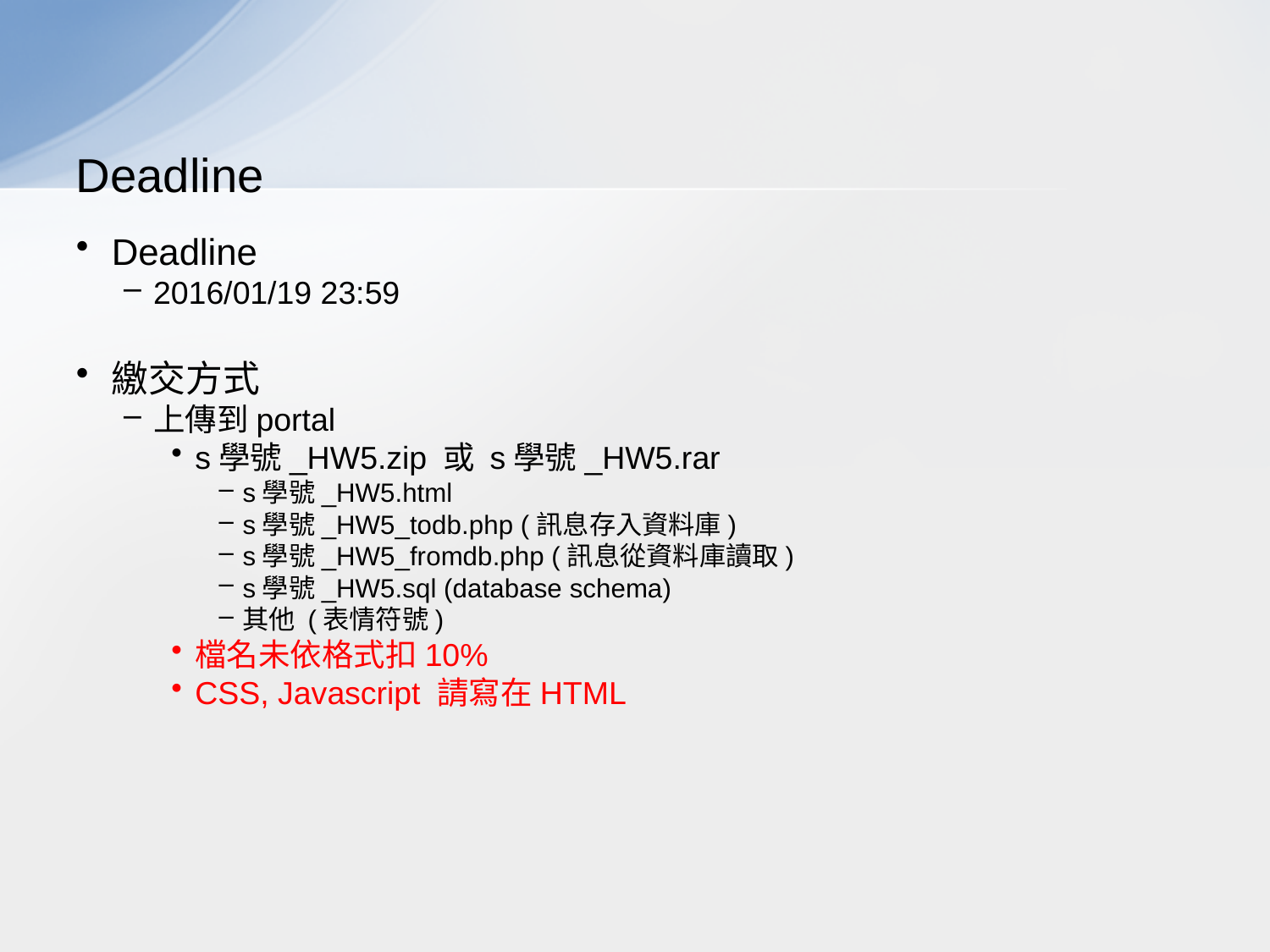

# Deadline
Deadline
2016/01/19 23:59

繳交方式
上傳到portal
s學號_HW5.zip 或 s學號_HW5.rar
s學號_HW5.html
s學號_HW5_todb.php (訊息存入資料庫)
s學號_HW5_fromdb.php (訊息從資料庫讀取)
s學號_HW5.sql (database schema)
其他 (表情符號)
檔名未依格式扣10%
CSS, Javascript 請寫在HTML